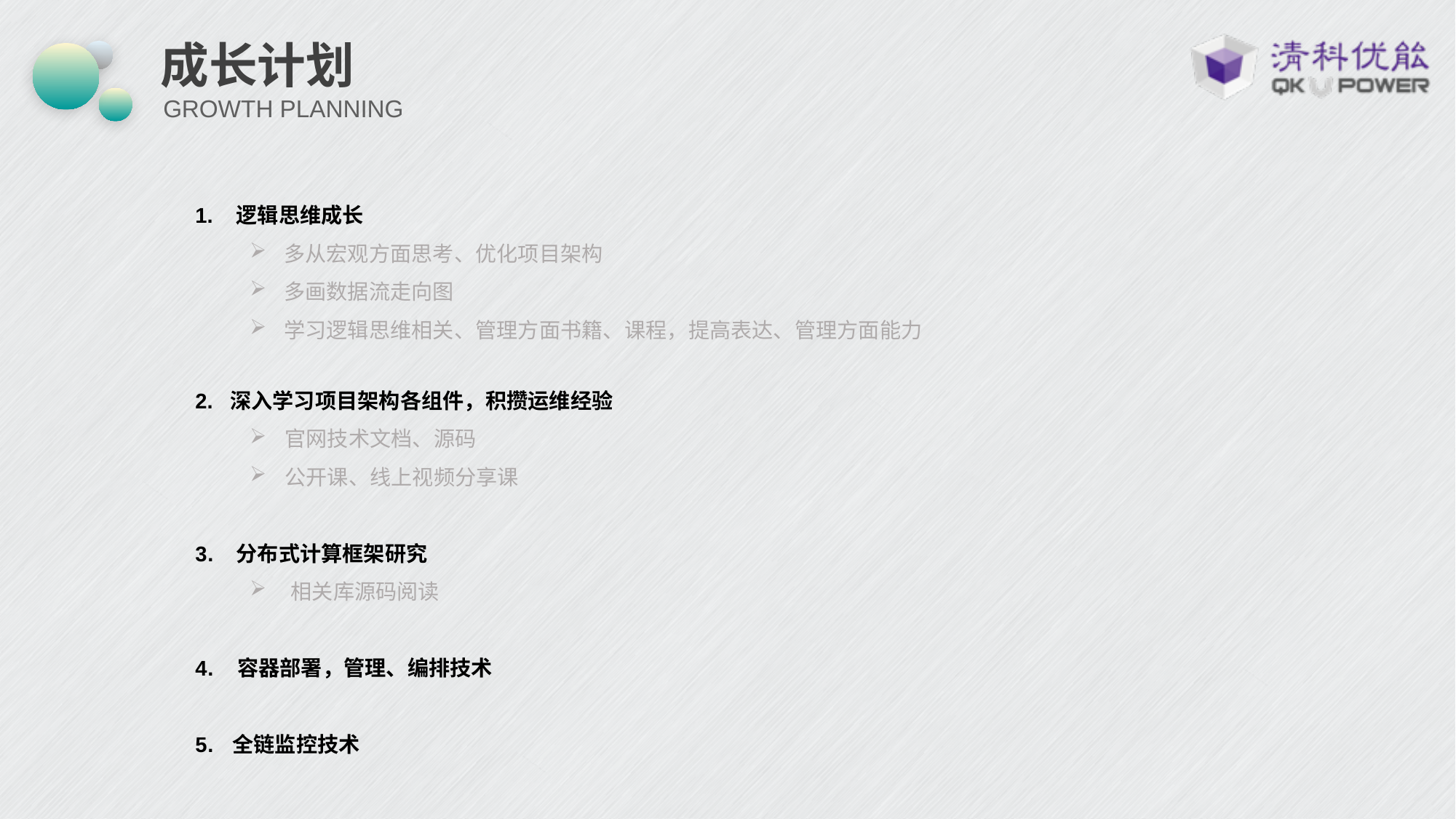

# 成长计划
GROWTH PLANNING
1.   逻辑思维成长
多从宏观方面思考、优化项目架构
多画数据流走向图
学习逻辑思维相关、管理方面书籍、课程，提高表达、管理方面能力

2.  深入学习项目架构各组件，积攒运维经验
  官网技术文档、源码
  公开课、线上视频分享课

分布式计算框架研究
相关库源码阅读

  容器部署，管理、编排技术

 全链监控技术